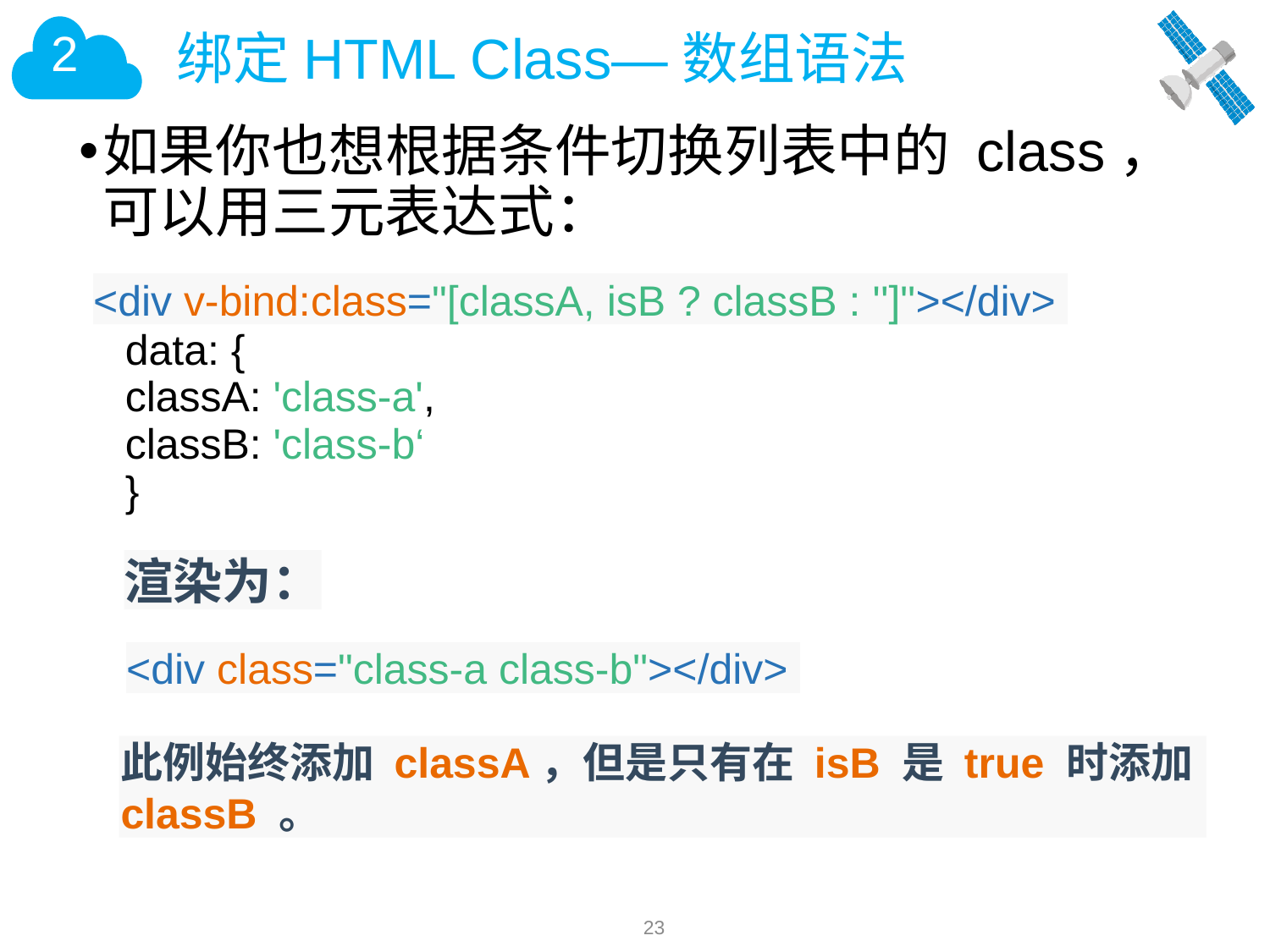

# 绑定HTML Class—数组语法
如果你也想根据条件切换列表中的 class，可以用三元表达式：
<div v-bind:class="[classA, isB ? classB : '']"></div>
| data: { classA: 'class-a', classB: 'class-b‘ } |
| --- |
渲染为：
<div class="class-a class-b"></div>
此例始终添加 classA，但是只有在 isB 是 true 时添加 classB 。
23